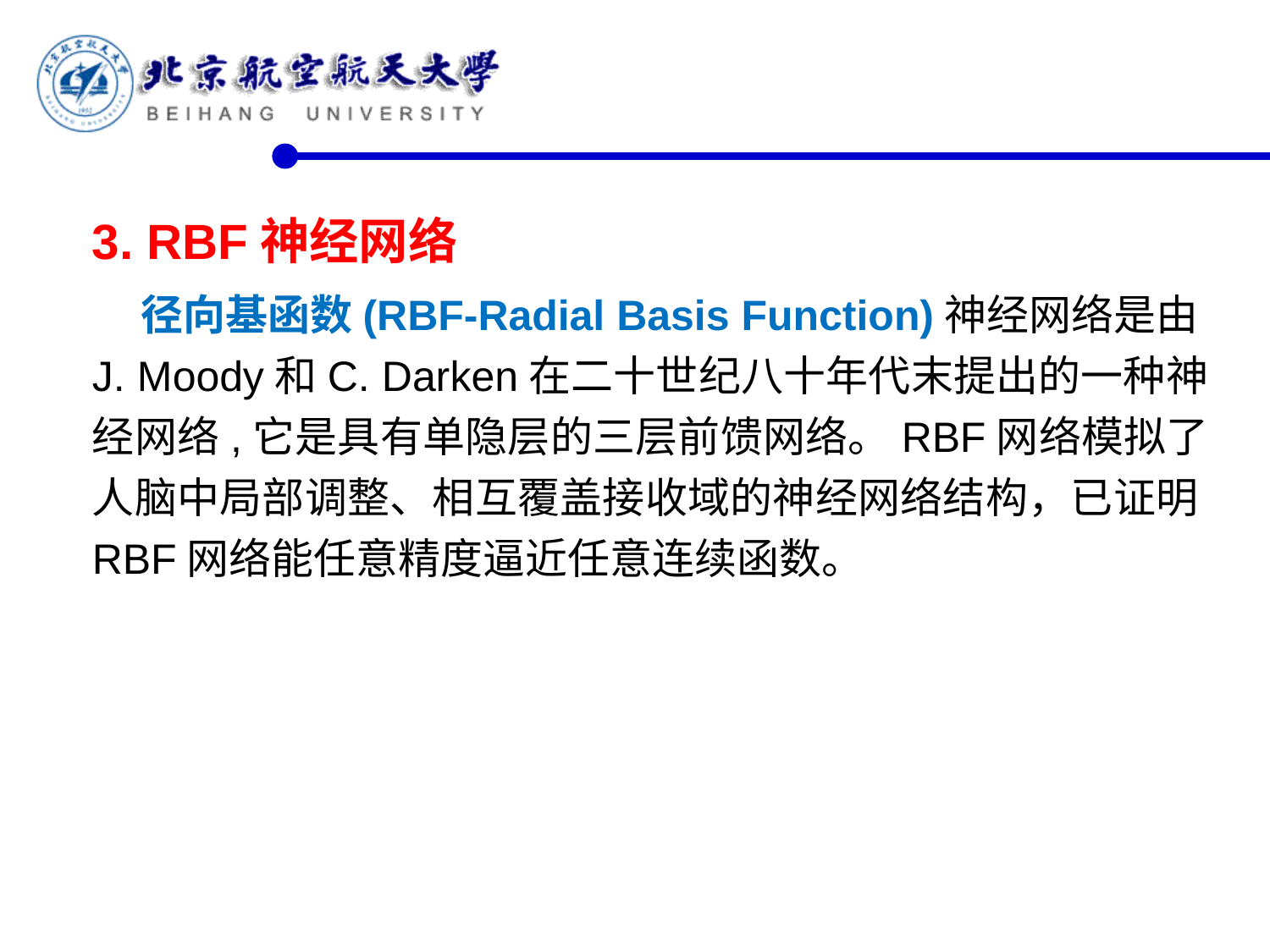

3. RBF神经网络
    径向基函数(RBF-Radial Basis Function)神经网络是由J. Moody和C. Darken在二十世纪八十年代末提出的一种神经网络,它是具有单隐层的三层前馈网络。RBF网络模拟了人脑中局部调整、相互覆盖接收域的神经网络结构，已证明RBF网络能任意精度逼近任意连续函数。